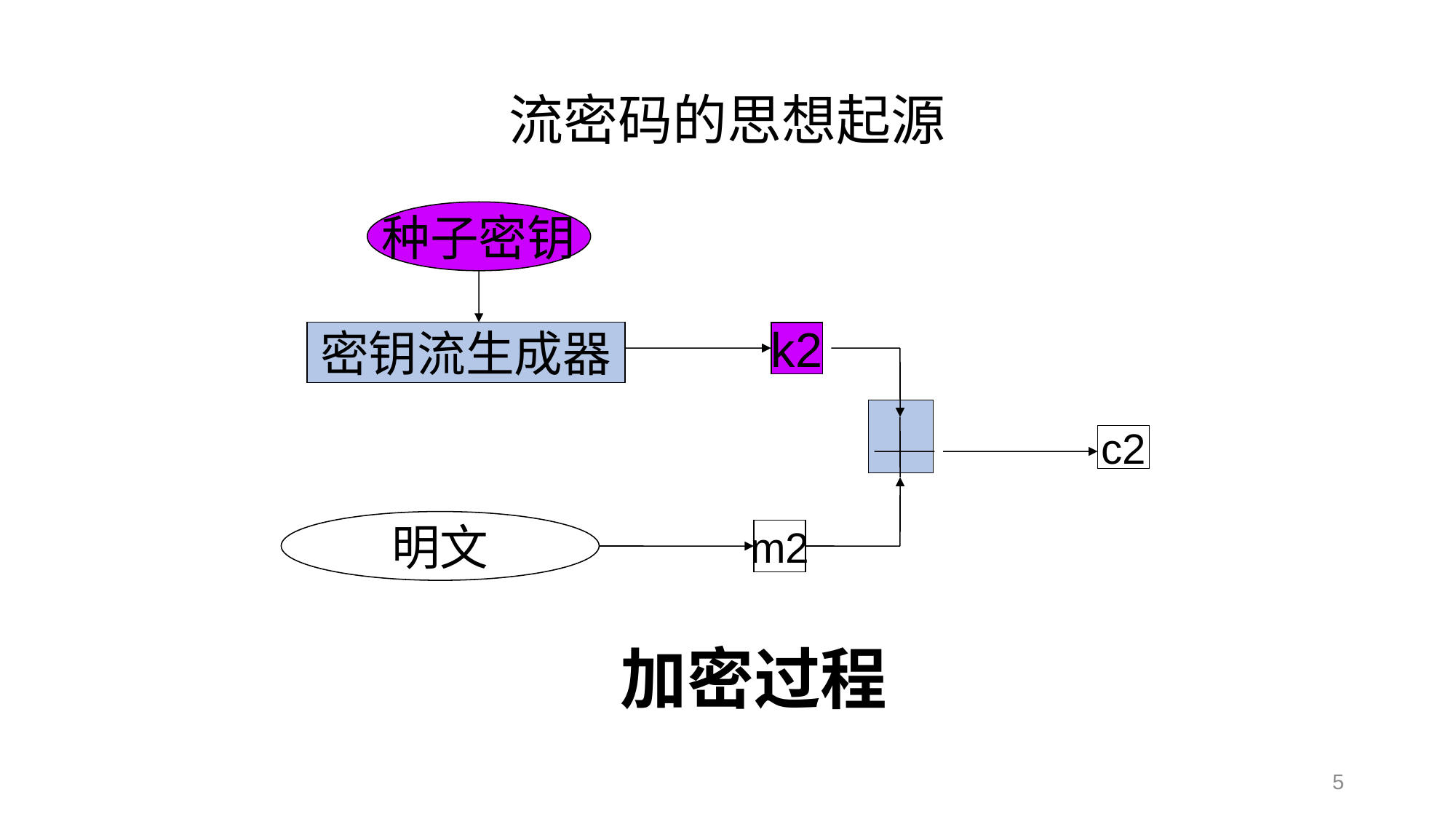

# 流密码的思想起源
种子密钥

k1
k2
密钥流生成器

c1
c2

明文
m1
m2

加密过程
5